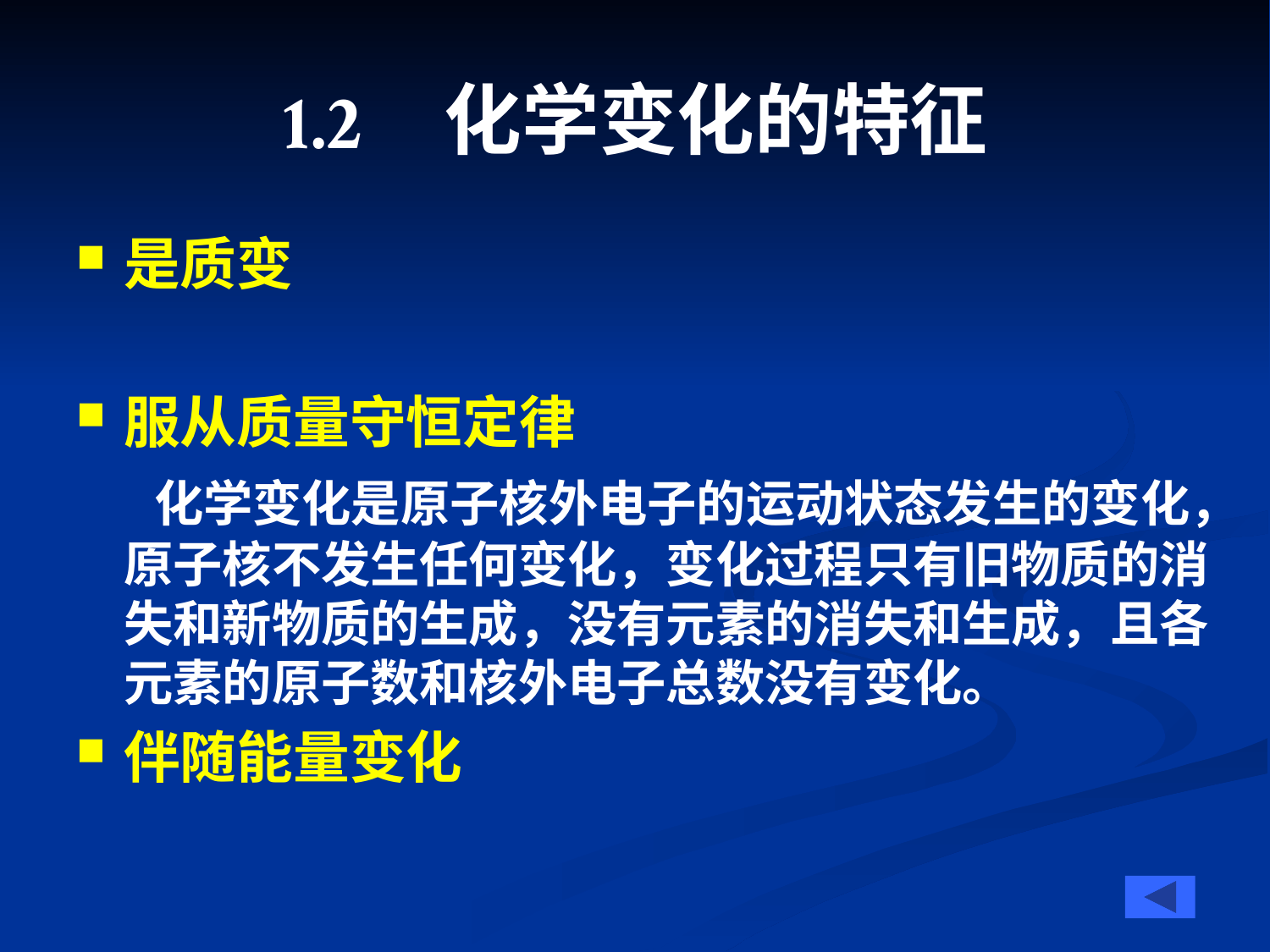

# 1.2    化学变化的特征
是质变

服从质量守恒定律
     化学变化是原子核外电子的运动状态发生的变化，原子核不发生任何变化，变化过程只有旧物质的消失和新物质的生成，没有元素的消失和生成，且各元素的原子数和核外电子总数没有变化。
伴随能量变化